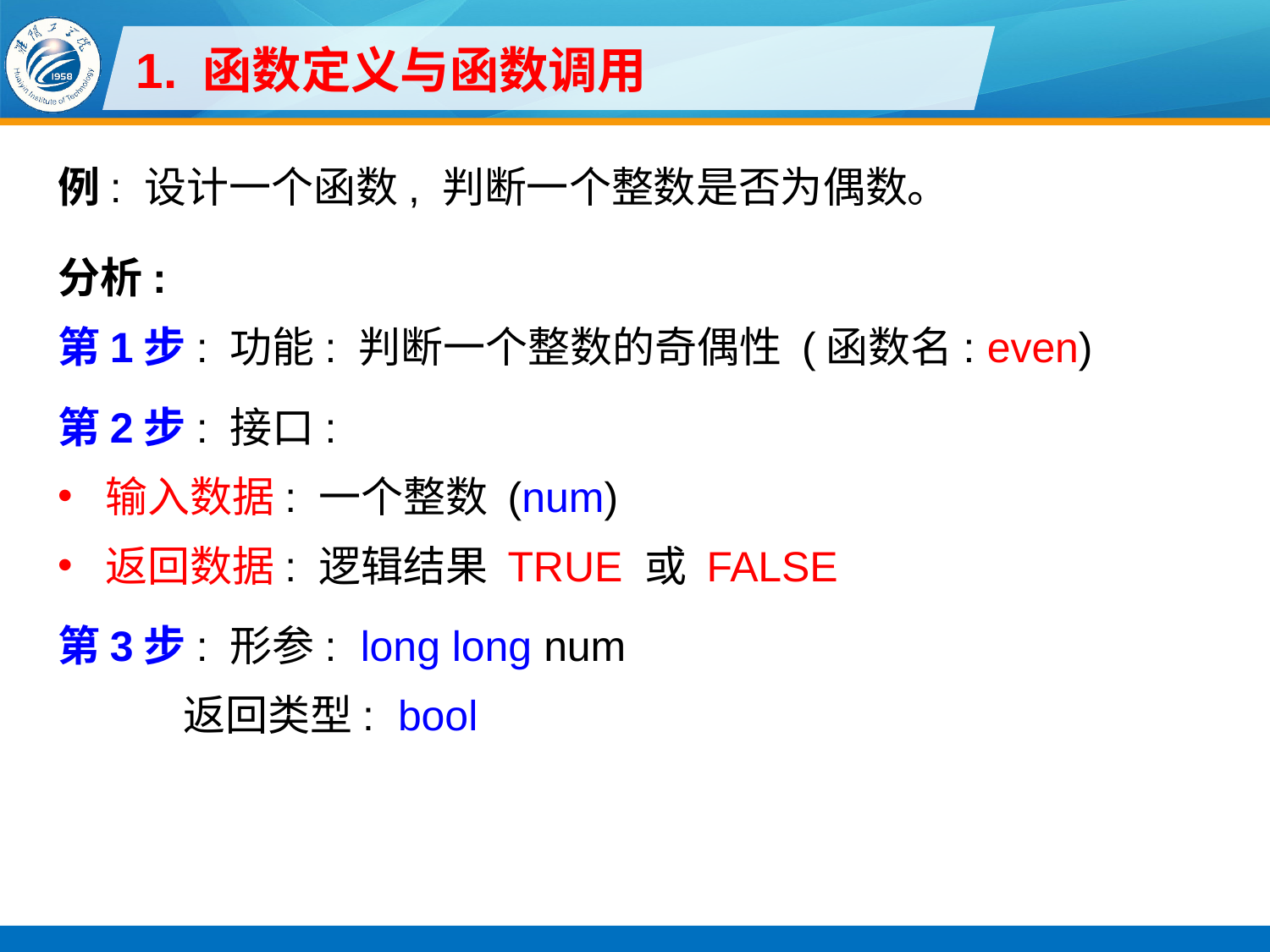

# 1. 函数定义与函数调用
例: 设计一个函数, 判断一个整数是否为偶数。
分析:
第1步: 功能: 判断一个整数的奇偶性 (函数名: even)
第2步: 接口:
输入数据: 一个整数 (num)
返回数据: 逻辑结果 TRUE 或 FALSE
第3步: 形参:  long long num
返回类型:  bool